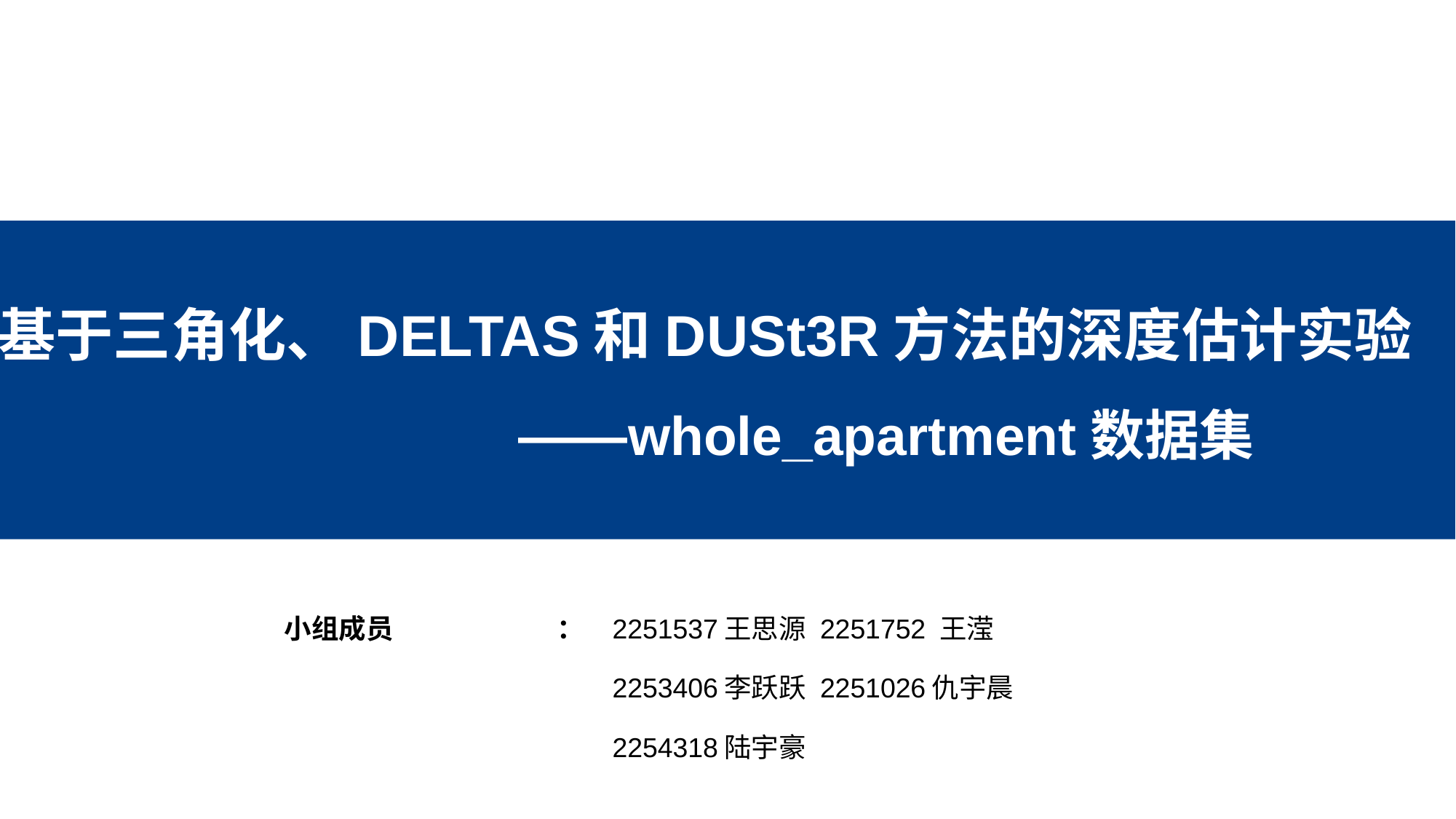

基于三角化、DELTAS和DUSt3R方法的深度估计实验
                        ——whole_apartment数据集
| 小组成员 | ： | 2251537王思源 2251752 王滢 2253406李跃跃 2251026仇宇晨2254318陆宇豪 |
| --- | --- | --- |